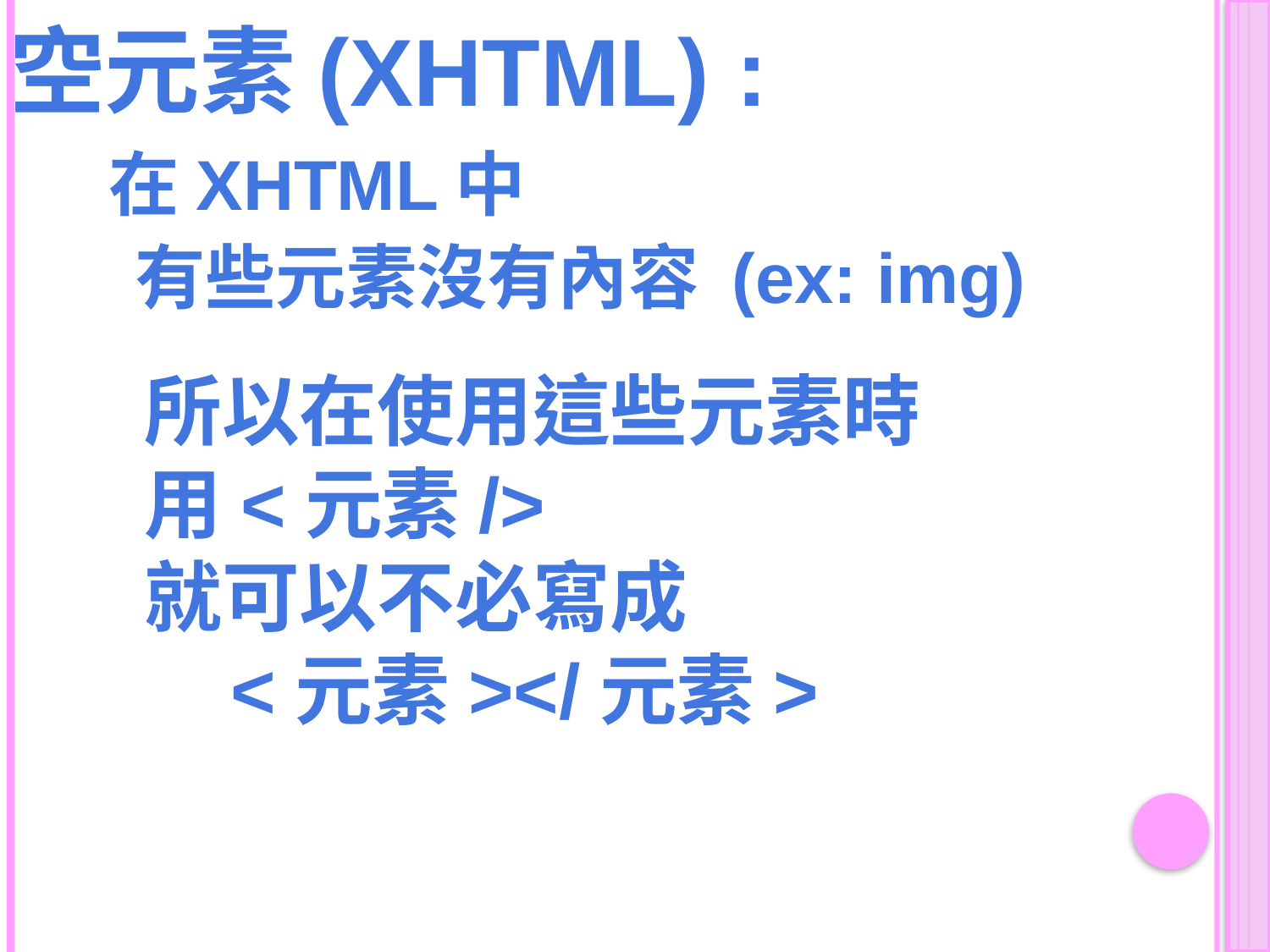

空元素(XHTML) :
 在XHTML中
有些元素沒有內容 (ex: img)
所以在使用這些元素時
用<元素/>
就可以不必寫成
    <元素></元素>